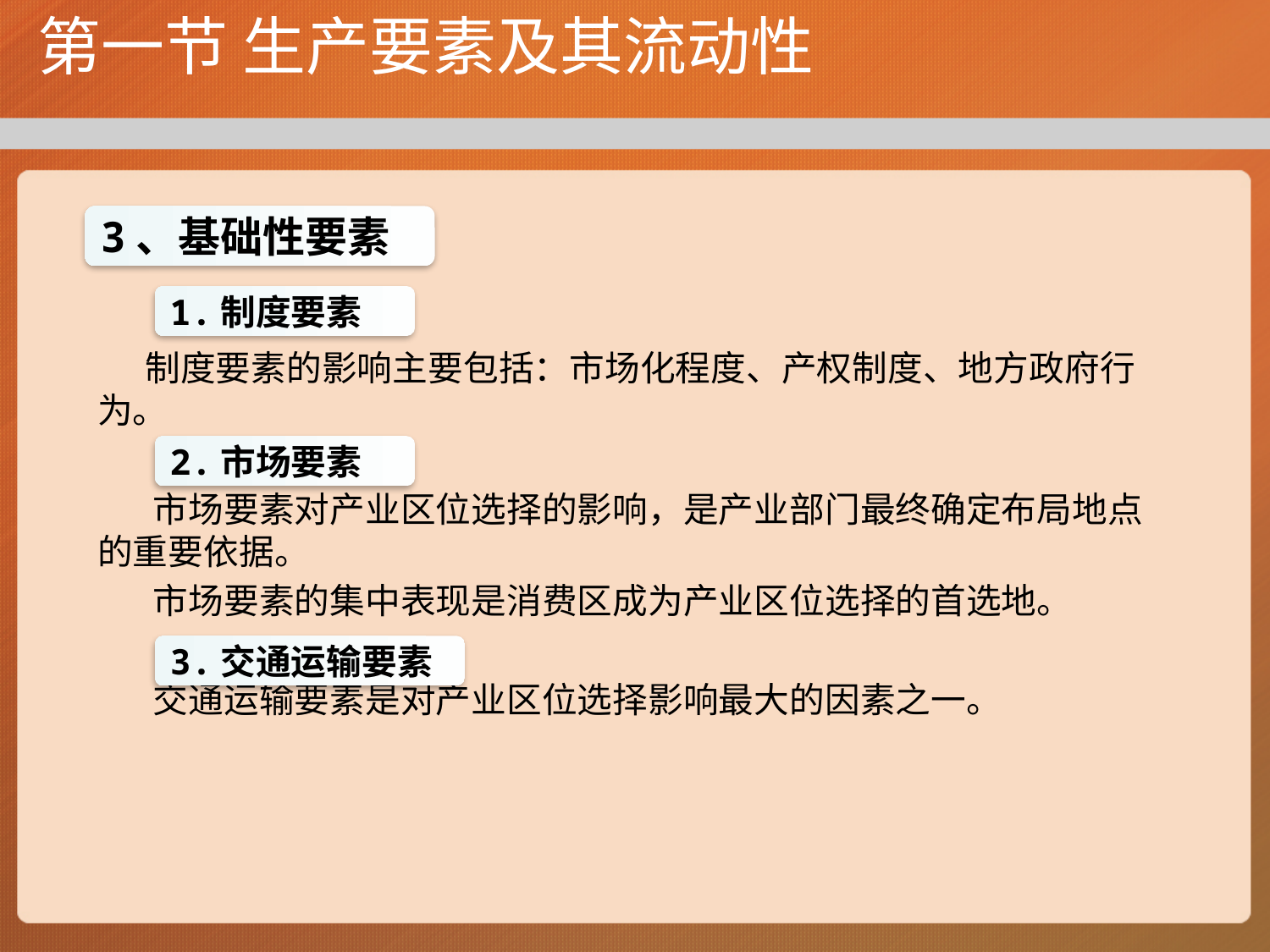

# 第一节 生产要素及其流动性

     制度要素的影响主要包括：市场化程度、产权制度、地方政府行为。

      市场要素对产业区位选择的影响，是产业部门最终确定布局地点的重要依据。
      市场要素的集中表现是消费区成为产业区位选择的首选地。

      交通运输要素是对产业区位选择影响最大的因素之一。

3、基础性要素
1.制度要素
2.市场要素
3.交通运输要素